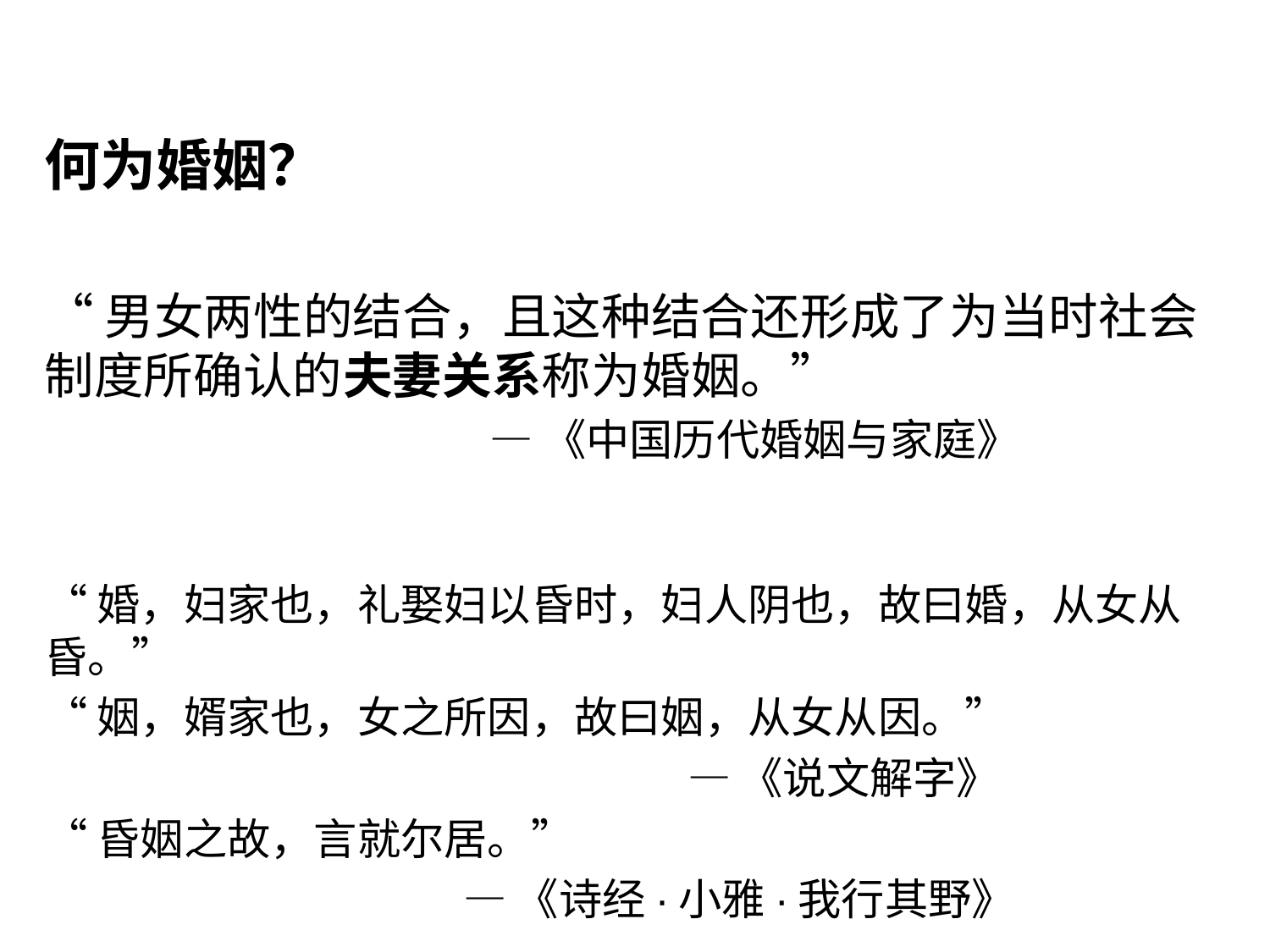

#

何为婚姻？

“男女两性的结合，且这种结合还形成了为当时社会制度所确认的夫妻关系称为婚姻。”
                                                      —《中国历代婚姻与家庭》

“婚，妇家也，礼娶妇以昏时，妇人阴也，故曰婚，从女从昏。”
“姻，婿家也，女之所因，故曰姻，从女从因。”
                                                                  —《说文解字》
“昏姻之故，言就尔居。”
                                           —《诗经·小雅·我行其野》